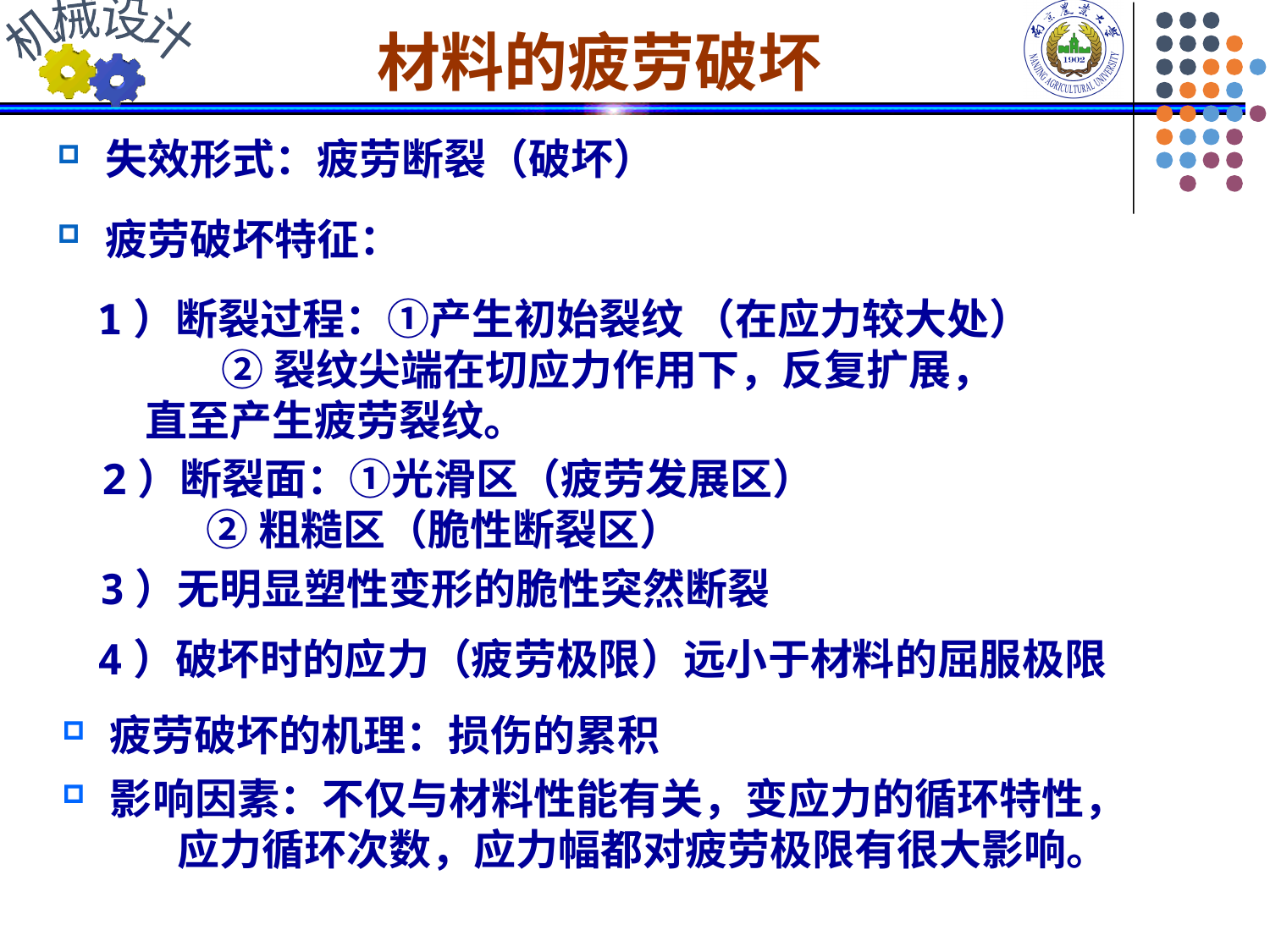

材料的疲劳破坏
失效形式：疲劳断裂（破坏）
疲劳破坏特征：
1）断裂过程：①产生初始裂纹 （在应力较大处）
             ②裂纹尖端在切应力作用下，反复扩展，		直至产生疲劳裂纹。
2）断裂面：①光滑区（疲劳发展区）
           ②粗糙区（脆性断裂区）
3）无明显塑性变形的脆性突然断裂
4）破坏时的应力（疲劳极限）远小于材料的屈服极限
疲劳破坏的机理：损伤的累积
影响因素：不仅与材料性能有关，变应力的循环特性，
           应力循环次数，应力幅都对疲劳极限有很大影响。